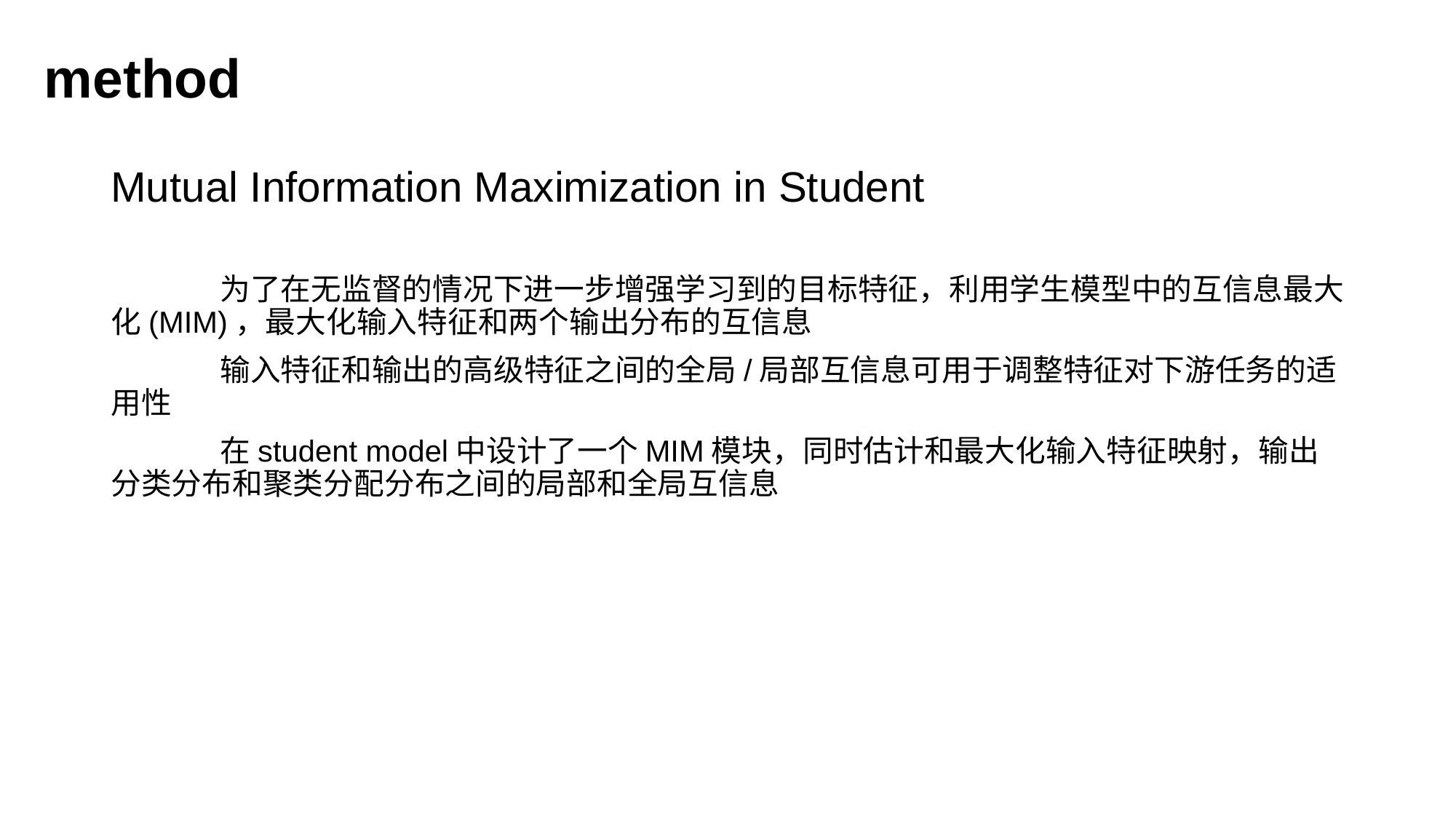

# method
Mutual Information Maximization in Student

	为了在无监督的情况下进一步增强学习到的目标特征，利用学生模型中的互信息最大化(MIM)，最大化输入特征和两个输出分布的互信息
	输入特征和输出的高级特征之间的全局/局部互信息可用于调整特征对下游任务的适用性
	在student model中设计了一个MIM模块，同时估计和最大化输入特征映射，输出分类分布和聚类分配分布之间的局部和全局互信息